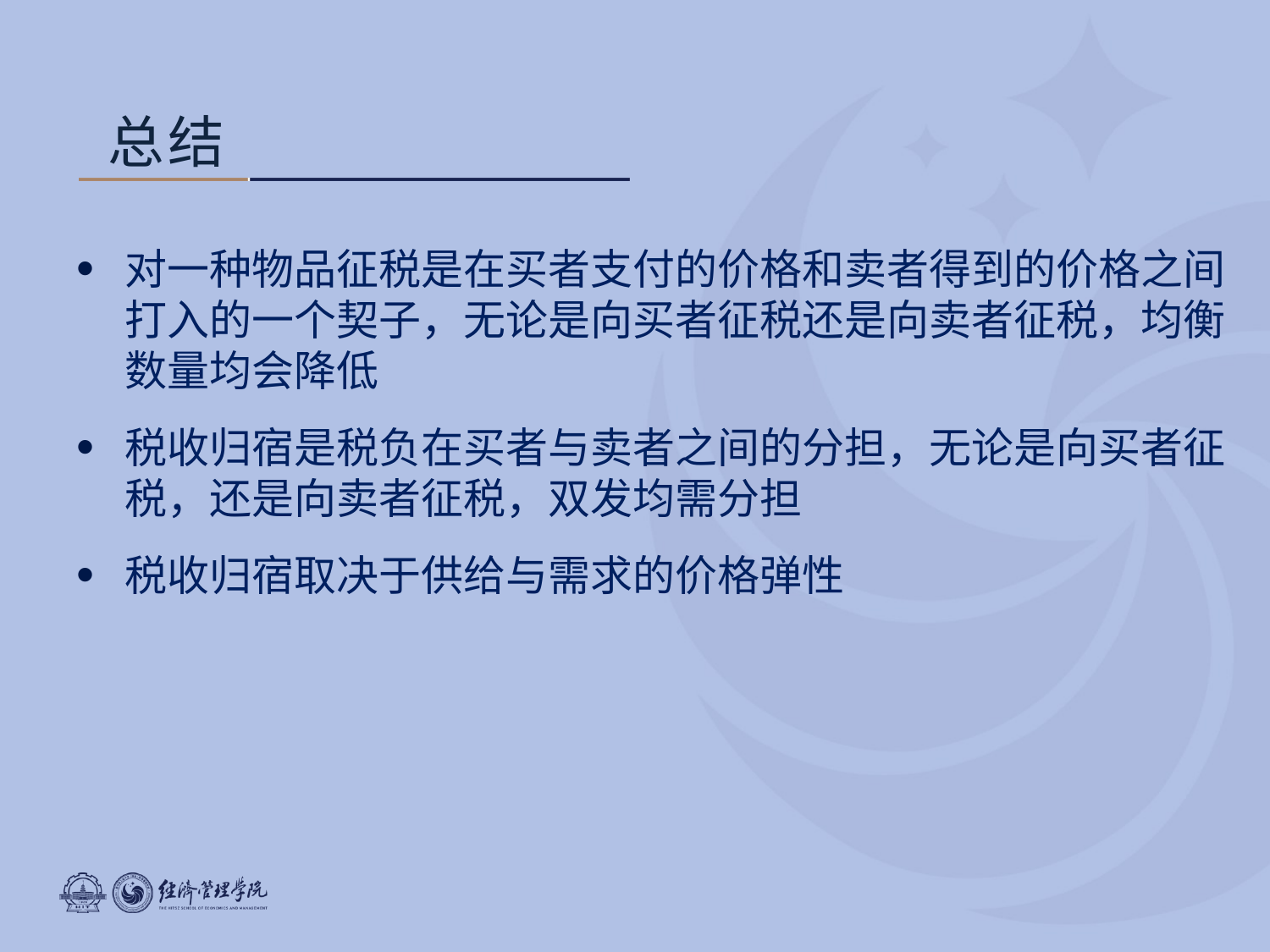

总结
对一种物品征税是在买者支付的价格和卖者得到的价格之间打入的一个契子，无论是向买者征税还是向卖者征税，均衡数量均会降低
税收归宿是税负在买者与卖者之间的分担，无论是向买者征税，还是向卖者征税，双发均需分担
税收归宿取决于供给与需求的价格弹性